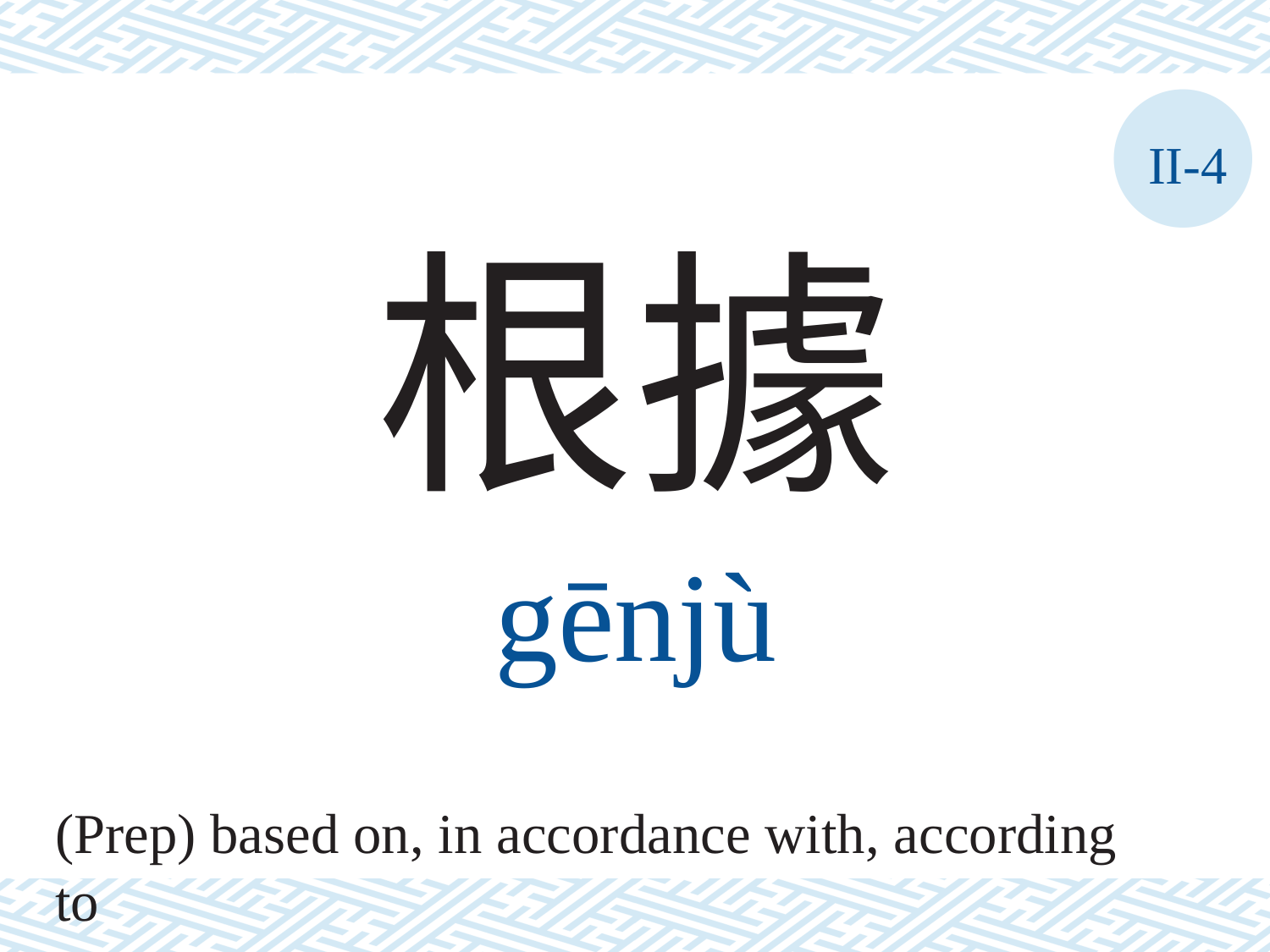

II-4
根據
gēnjù
(Prep) based on, in accordance with, according to